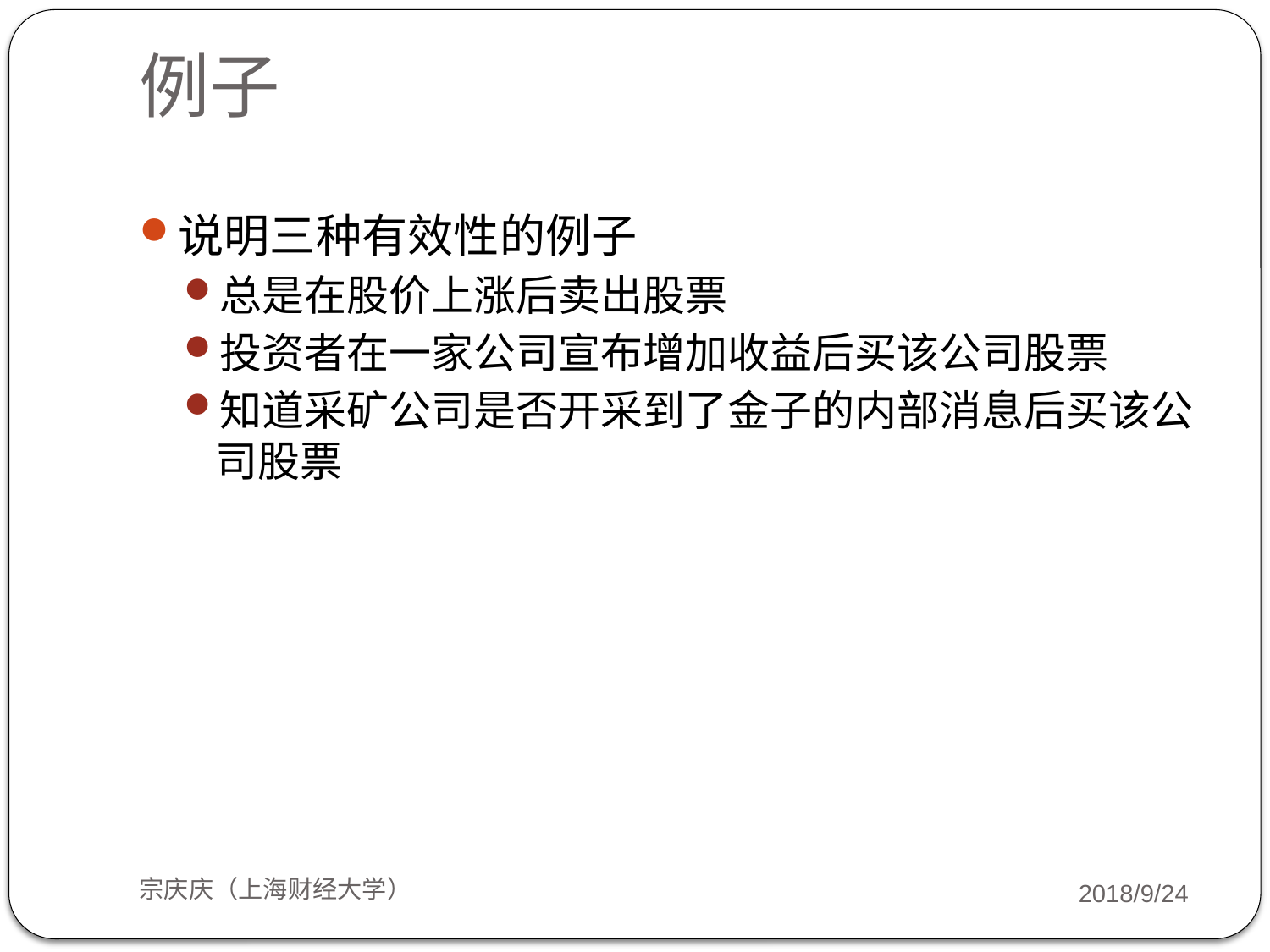

# 例子
说明三种有效性的例子
总是在股价上涨后卖出股票
投资者在一家公司宣布增加收益后买该公司股票
知道采矿公司是否开采到了金子的内部消息后买该公司股票
宗庆庆（上海财经大学）
2018/9/24